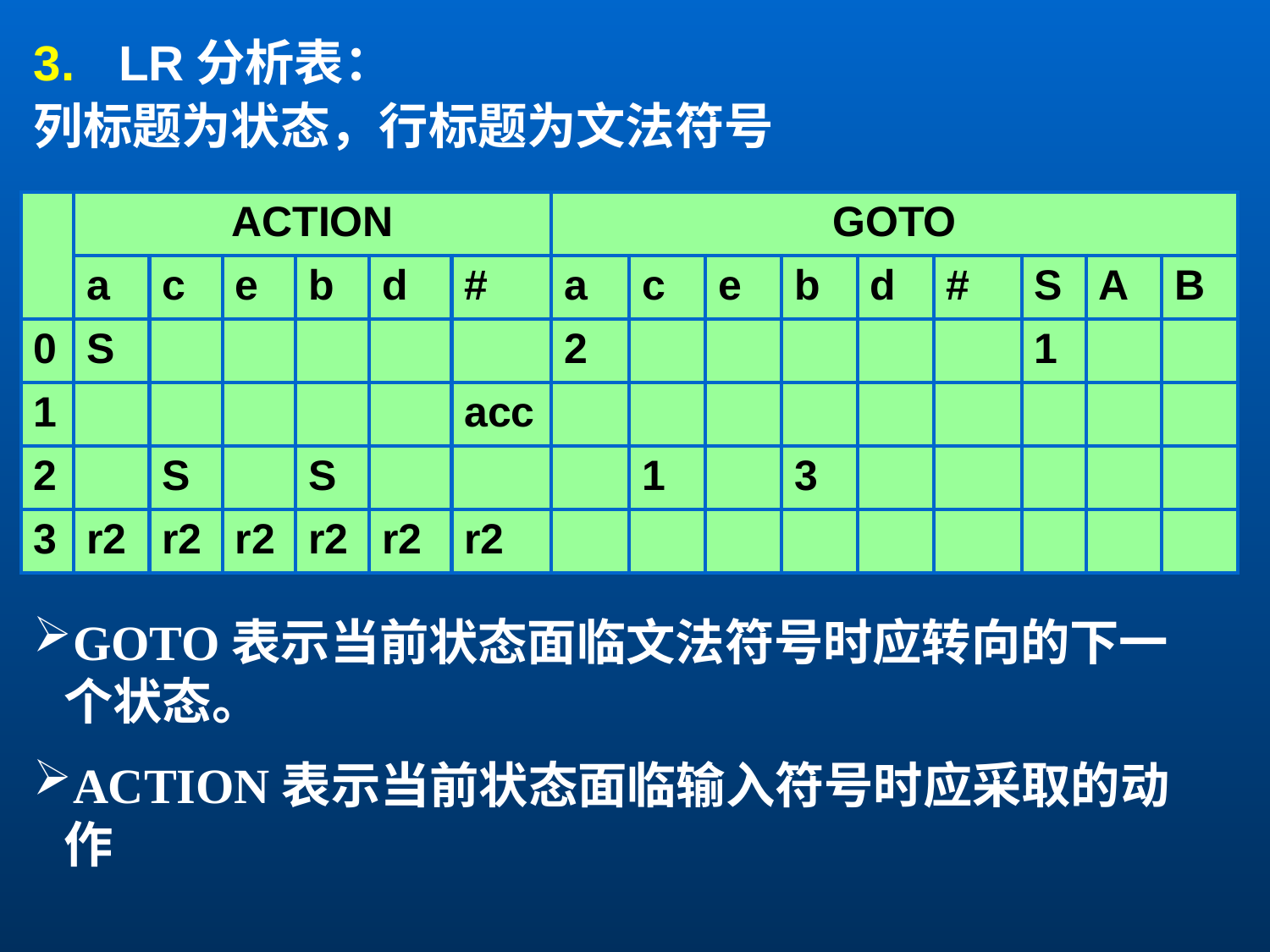

LR分析表：
列标题为状态，行标题为文法符号
|  | ACTION |  |  |  |  |  | GOTO |  |  |  |  |  |  |  |  |
| --- | --- | --- | --- | --- | --- | --- | --- | --- | --- | --- | --- | --- | --- | --- | --- |
|  | a | c | e | b | d | # | a | c | e | b | d | # | S | A | B |
| 0 | S |  |  |  |  |  | 2 |  |  |  |  |  | 1 |  |  |
| 1 |  |  |  |  |  | acc |  |  |  |  |  |  |  |  |  |
| 2 |  | S |  | S |  |  |  | 1 |  | 3 |  |  |  |  |  |
| 3 | r2 | r2 | r2 | r2 | r2 | r2 |  |  |  |  |  |  |  |  |  |
GOTO表示当前状态面临文法符号时应转向的下一个状态。
ACTION表示当前状态面临输入符号时应采取的动作